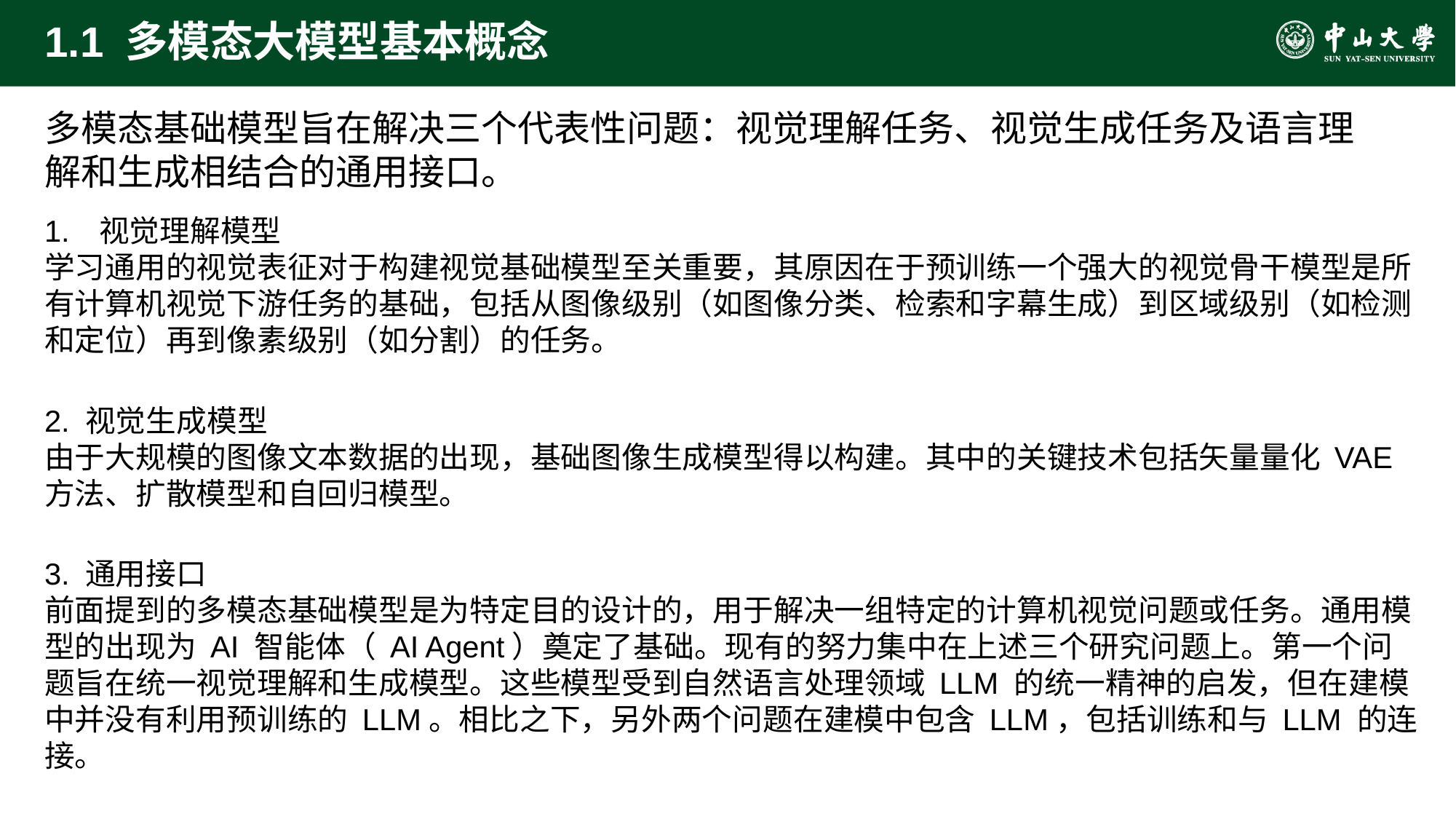

# 1.1 多模态大模型基本概念
多模态基础模型旨在解决三个代表性问题：视觉理解任务、视觉生成任务及语言理解和生成相结合的通用接口。
视觉理解模型
学习通用的视觉表征对于构建视觉基础模型至关重要，其原因在于预训练一个强大的视觉骨干模型是所有计算机视觉下游任务的基础，包括从图像级别（如图像分类、检索和字幕生成）到区域级别（如检测和定位）再到像素级别（如分割）的任务。
2. 视觉生成模型
由于大规模的图像文本数据的出现，基础图像生成模型得以构建。其中的关键技术包括矢量量化 VAE 方法、扩散模型和自回归模型。
3. 通用接口
前面提到的多模态基础模型是为特定目的设计的，用于解决一组特定的计算机视觉问题或任务。通用模型的出现为 AI 智能体（ AI Agent）奠定了基础。现有的努力集中在上述三个研究问题上。第一个问题旨在统一视觉理解和生成模型。这些模型受到自然语言处理领域 LLM 的统一精神的启发，但在建模中并没有利用预训练的 LLM。相比之下，另外两个问题在建模中包含 LLM，包括训练和与 LLM 的连接。